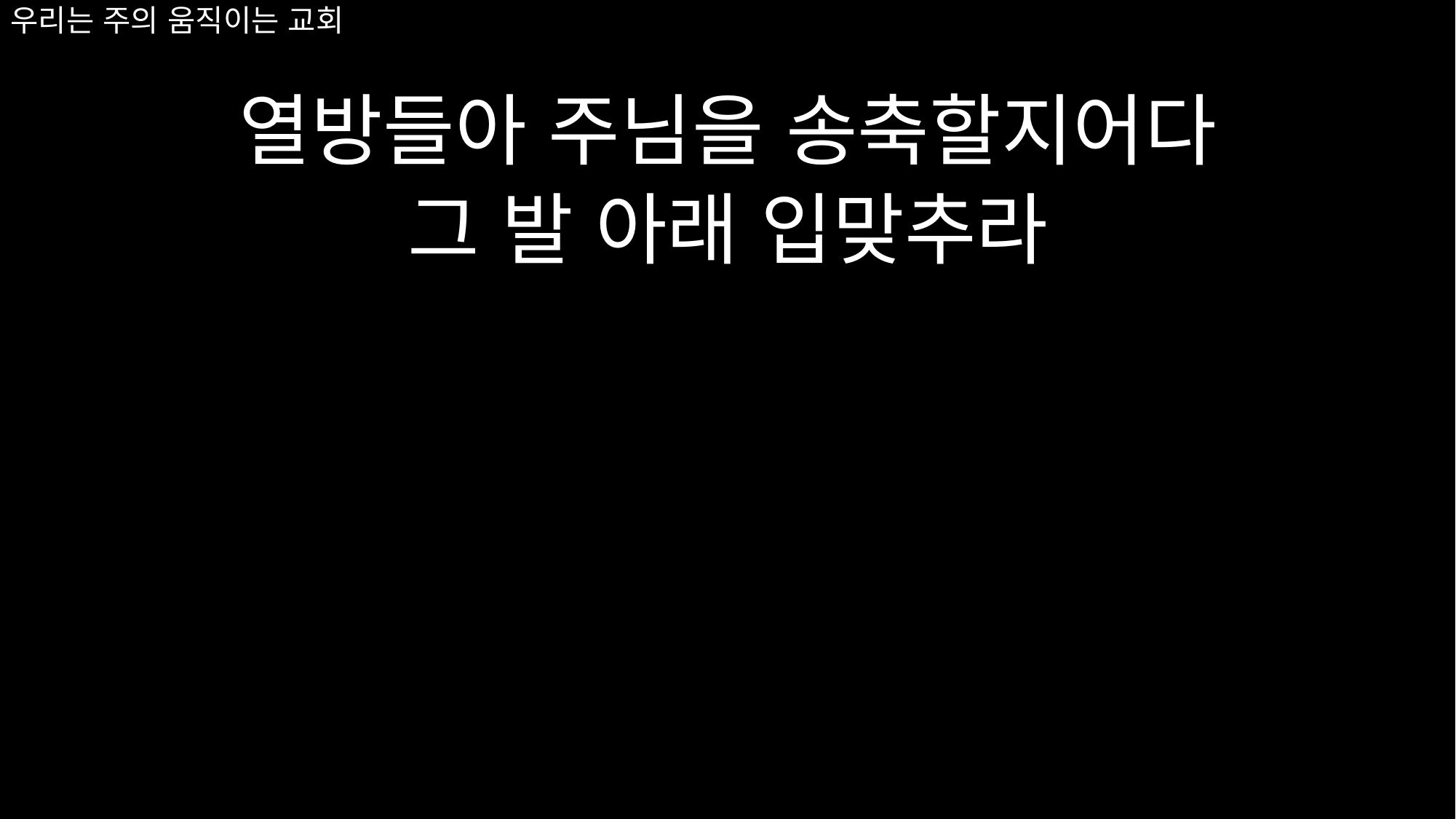

열방들아 주님을 송축할지어다
그 발 아래 입맞추라

# 우리는 주의 움직이는 교회